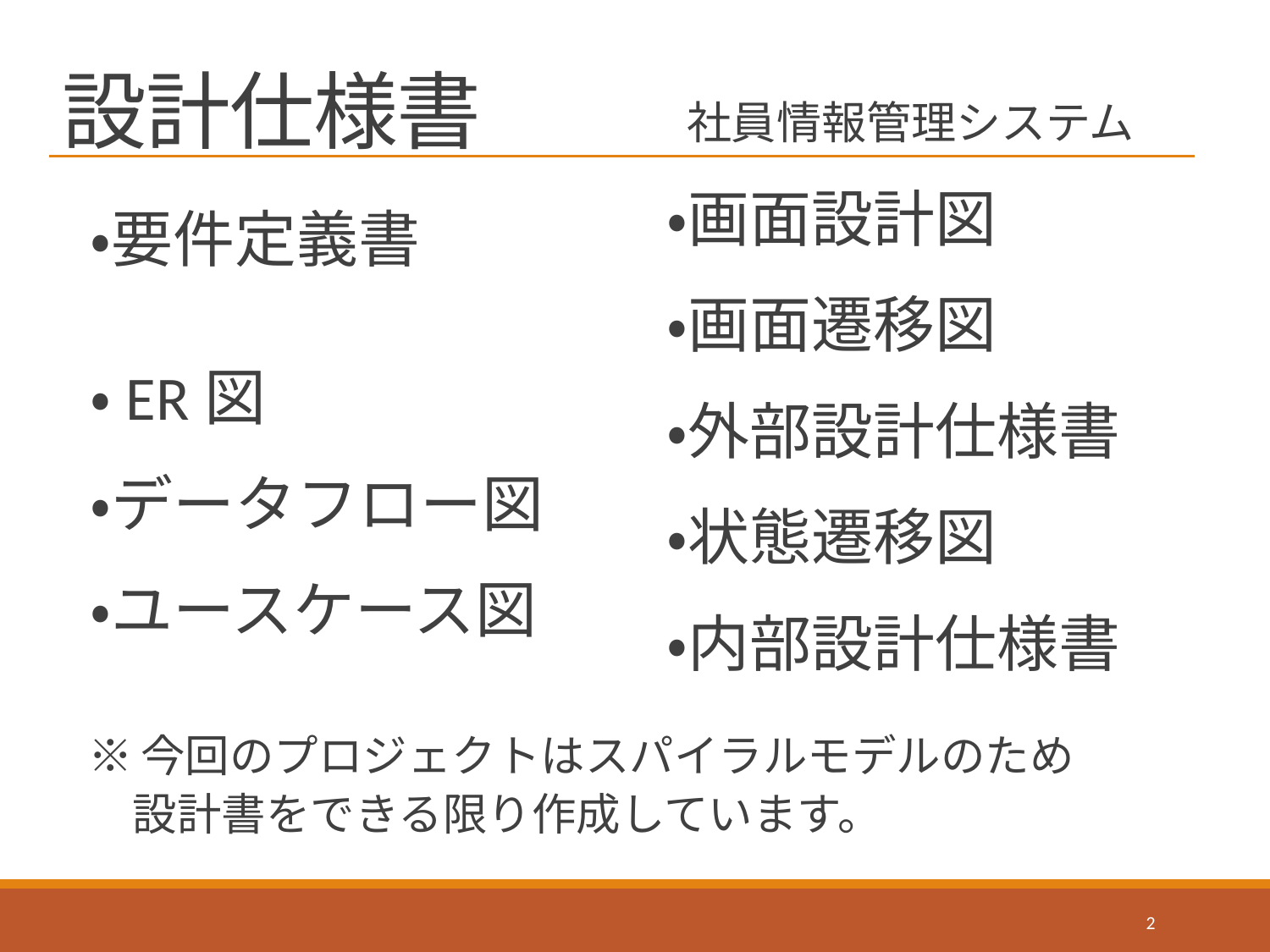

# 設計仕様書
社員情報管理システム
・画面設計図
・画面遷移図
・外部設計仕様書
・状態遷移図
・内部設計仕様書
・要件定義書

・ER図
・データフロー図
・ユースケース図
※今回のプロジェクトはスパイラルモデルのため
　設計書をできる限り作成しています。
2